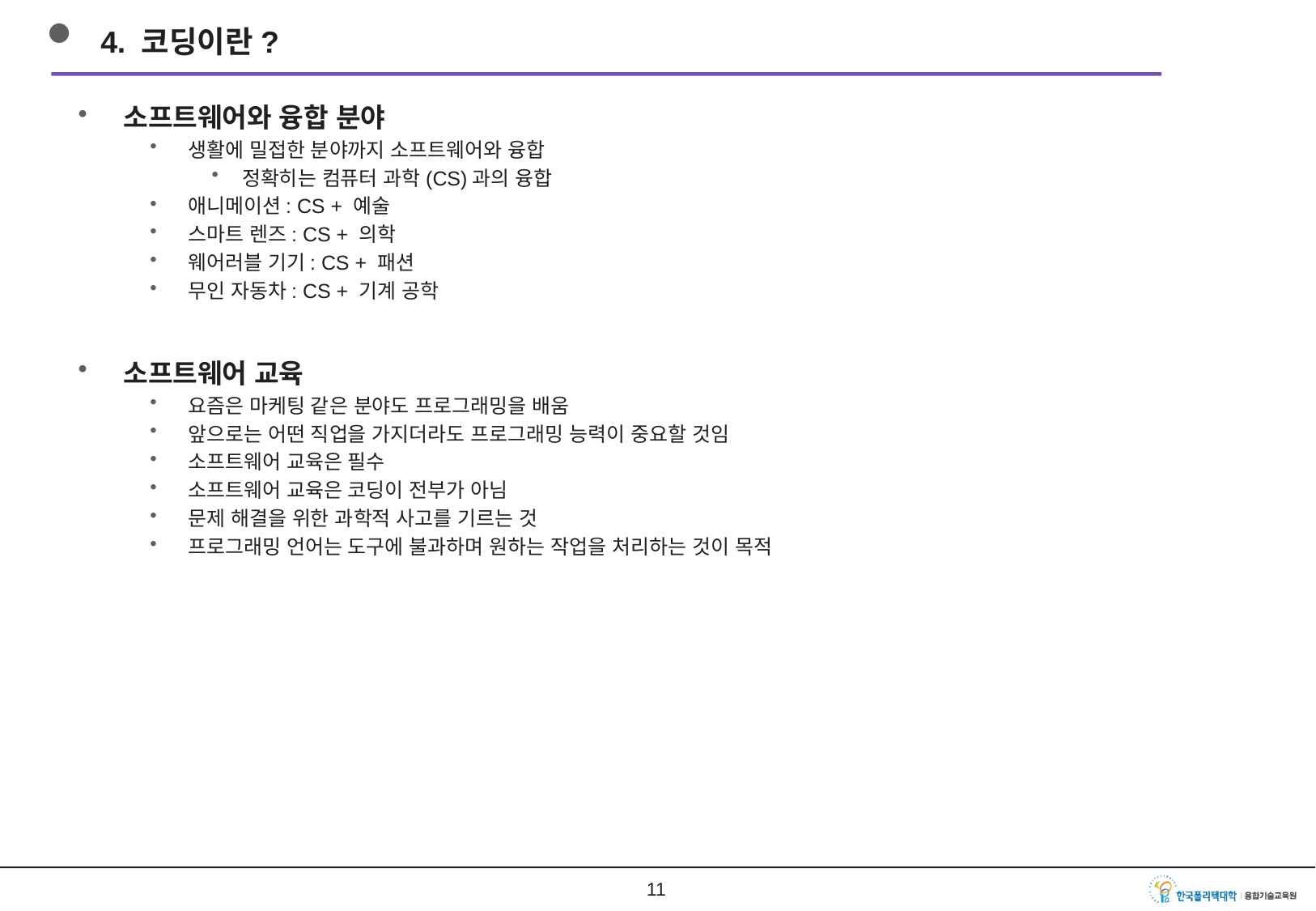

4. 코딩이란?
소프트웨어와 융합 분야
생활에 밀접한 분야까지 소프트웨어와 융합
정확히는 컴퓨터 과학(CS)과의 융합
애니메이션: CS + 예술
스마트 렌즈: CS + 의학
웨어러블 기기: CS + 패션
무인 자동차: CS + 기계 공학

소프트웨어 교육
요즘은 마케팅 같은 분야도 프로그래밍을 배움
앞으로는 어떤 직업을 가지더라도 프로그래밍 능력이 중요할 것임
소프트웨어 교육은 필수
소프트웨어 교육은 코딩이 전부가 아님
문제 해결을 위한 과학적 사고를 기르는 것
프로그래밍 언어는 도구에 불과하며 원하는 작업을 처리하는 것이 목적
11